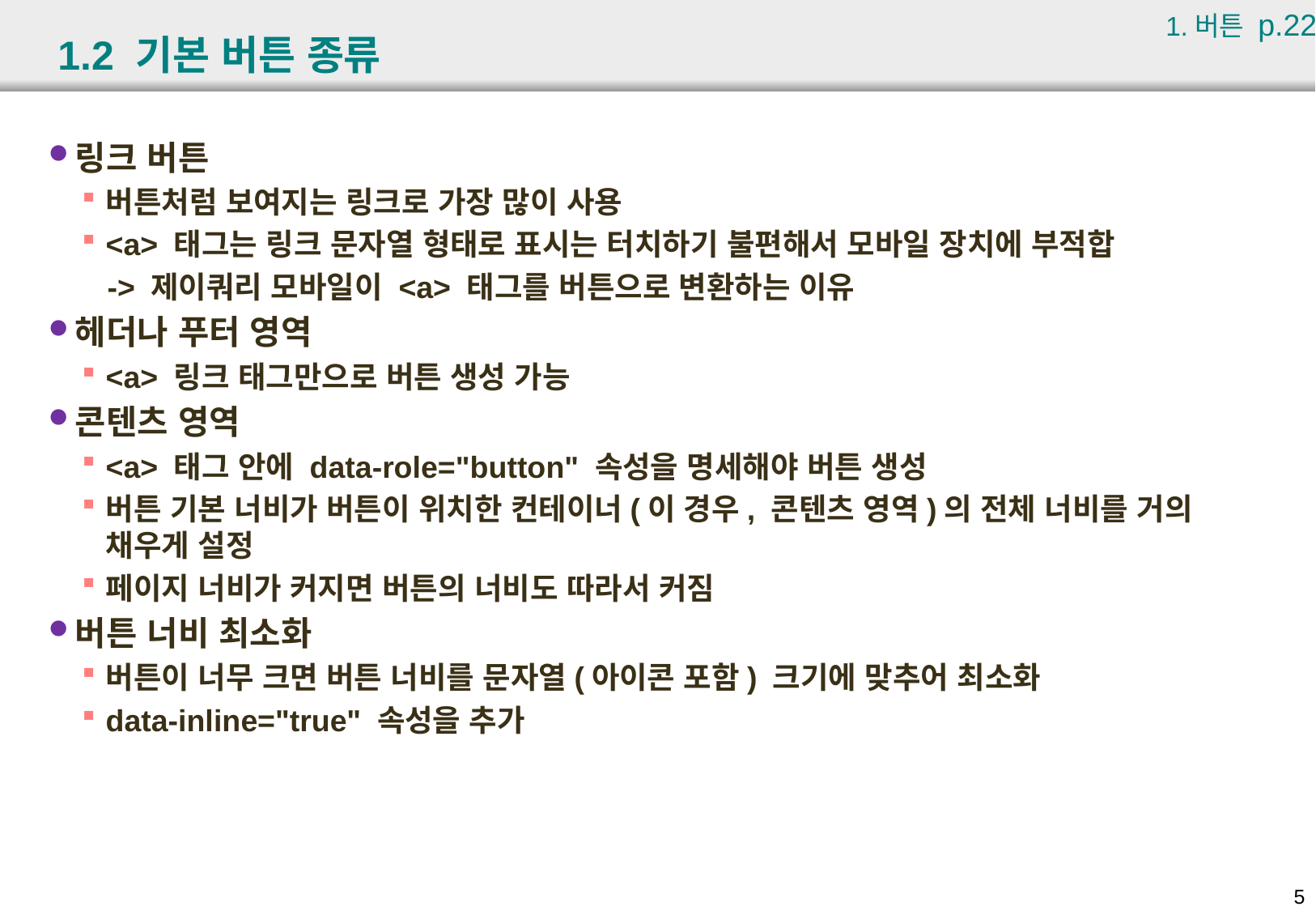

1.버튼 p.226
# 1.2 기본 버튼 종류
링크 버튼
버튼처럼 보여지는 링크로 가장 많이 사용
<a> 태그는 링크 문자열 형태로 표시는 터치하기 불편해서 모바일 장치에 부적합
   -> 제이쿼리 모바일이 <a> 태그를 버튼으로 변환하는 이유
헤더나 푸터 영역
<a> 링크 태그만으로 버튼 생성 가능
콘텐츠 영역
<a> 태그 안에 data-role="button" 속성을 명세해야 버튼 생성
버튼 기본 너비가 버튼이 위치한 컨테이너(이 경우, 콘텐츠 영역)의 전체 너비를 거의 채우게 설정
페이지 너비가 커지면 버튼의 너비도 따라서 커짐
버튼 너비 최소화
버튼이 너무 크면 버튼 너비를 문자열(아이콘 포함) 크기에 맞추어 최소화
data-inline="true" 속성을 추가